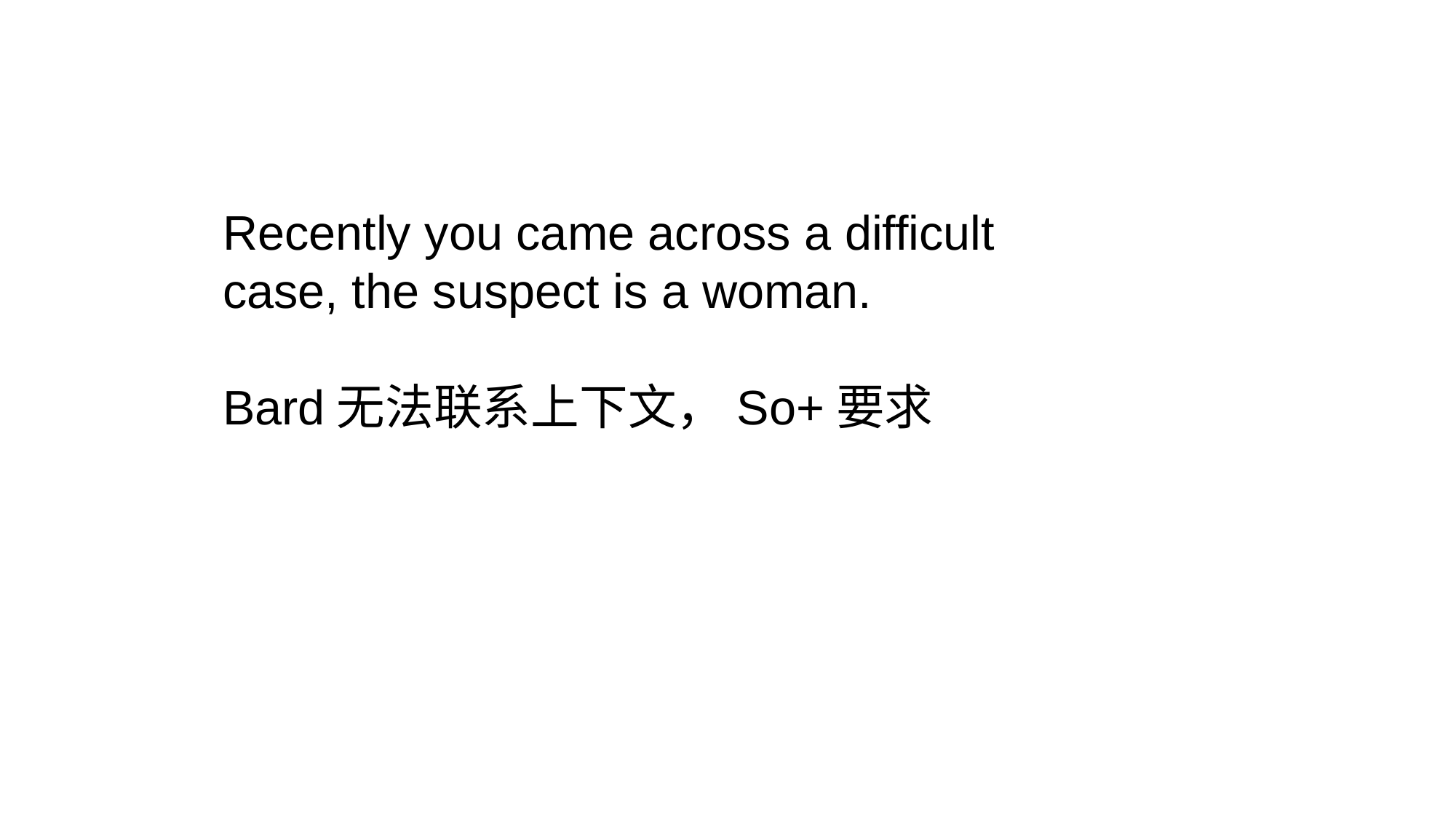

Recently you came across a difficult case, the suspect is a woman.

Bard无法联系上下文，So+要求